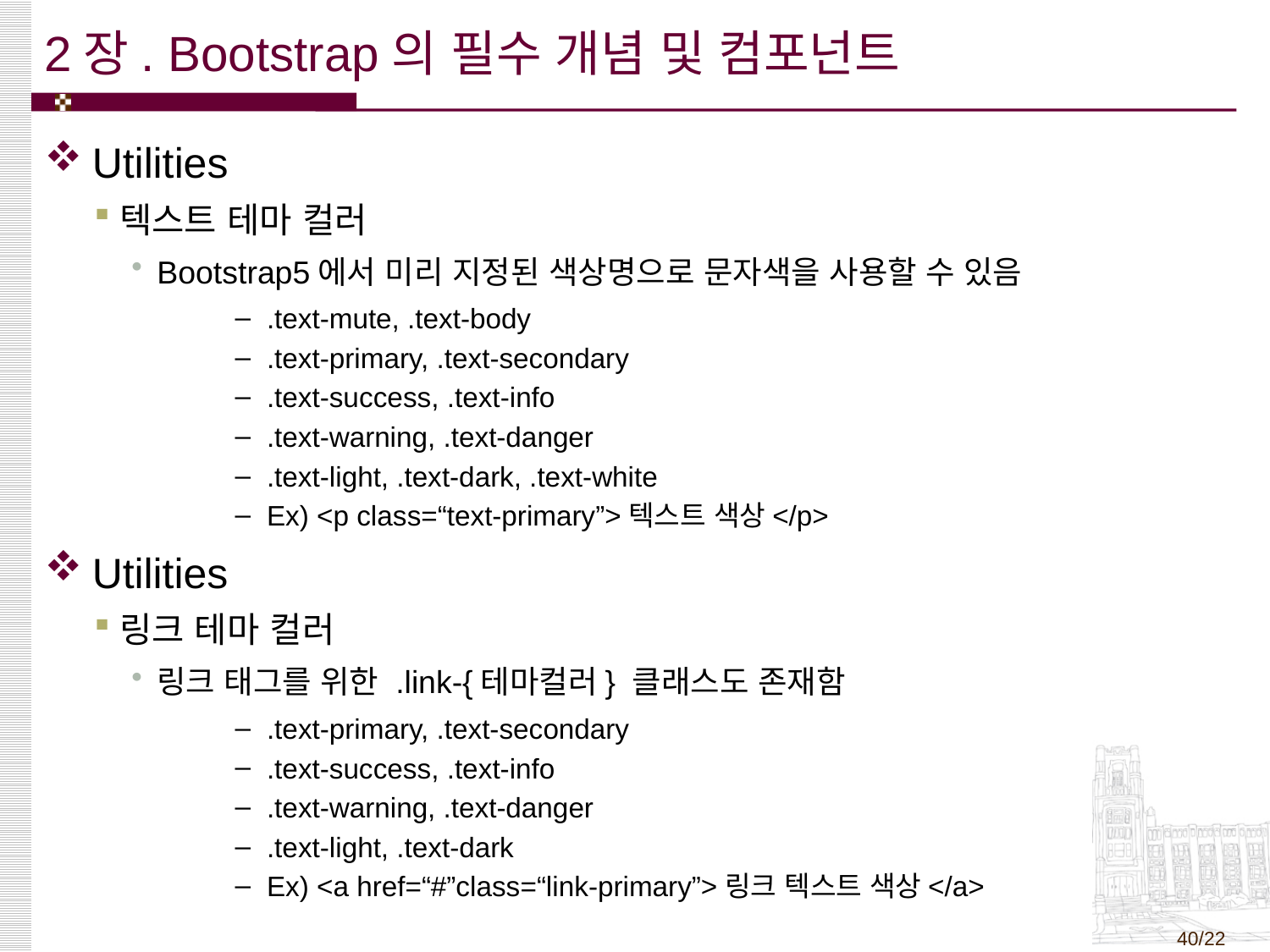

# 2장. Bootstrap의 필수 개념 및 컴포넌트
Utilities
텍스트 테마 컬러
Bootstrap5에서 미리 지정된 색상명으로 문자색을 사용할 수 있음
.text-mute, .text-body
.text-primary, .text-secondary
.text-success, .text-info
.text-warning, .text-danger
.text-light, .text-dark, .text-white
Ex) <p class=“text-primary”>텍스트 색상</p>
Utilities
링크 테마 컬러
링크 태그를 위한 .link-{테마컬러} 클래스도 존재함
.text-primary, .text-secondary
.text-success, .text-info
.text-warning, .text-danger
.text-light, .text-dark
Ex) <a href=“#”class=“link-primary”>링크 텍스트 색상</a>